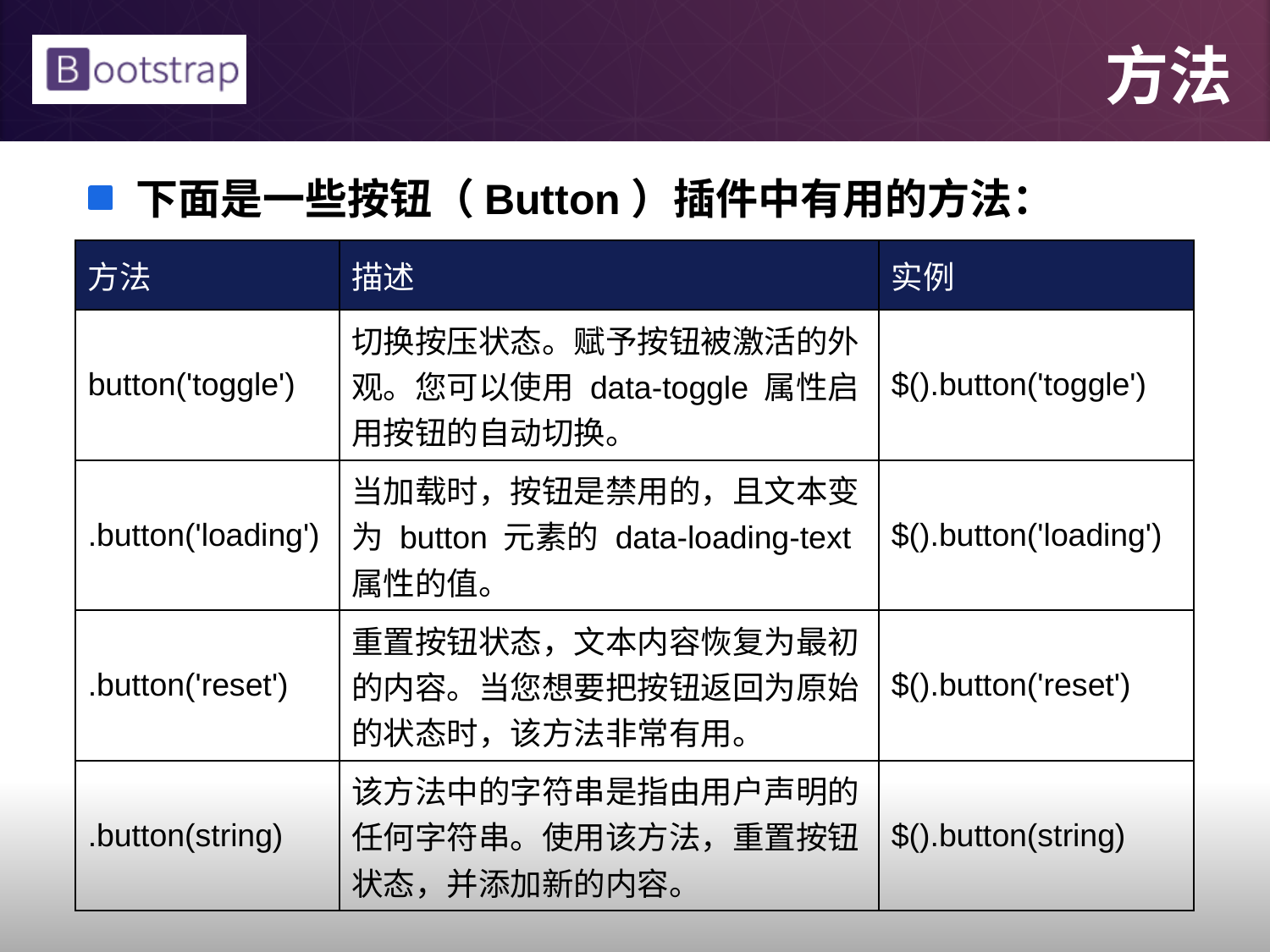

# 方法
下面是一些按钮（Button）插件中有用的方法：
| 方法 | 描述 | 实例 |
| --- | --- | --- |
| button('toggle') | 切换按压状态。赋予按钮被激活的外观。您可以使用 data-toggle 属性启用按钮的自动切换。 | $().button('toggle') |
| .button('loading') | 当加载时，按钮是禁用的，且文本变为 button 元素的 data-loading-text 属性的值。 | $().button('loading') |
| .button('reset') | 重置按钮状态，文本内容恢复为最初的内容。当您想要把按钮返回为原始的状态时，该方法非常有用。 | $().button('reset') |
| .button(string) | 该方法中的字符串是指由用户声明的任何字符串。使用该方法，重置按钮状态，并添加新的内容。 | $().button(string) |